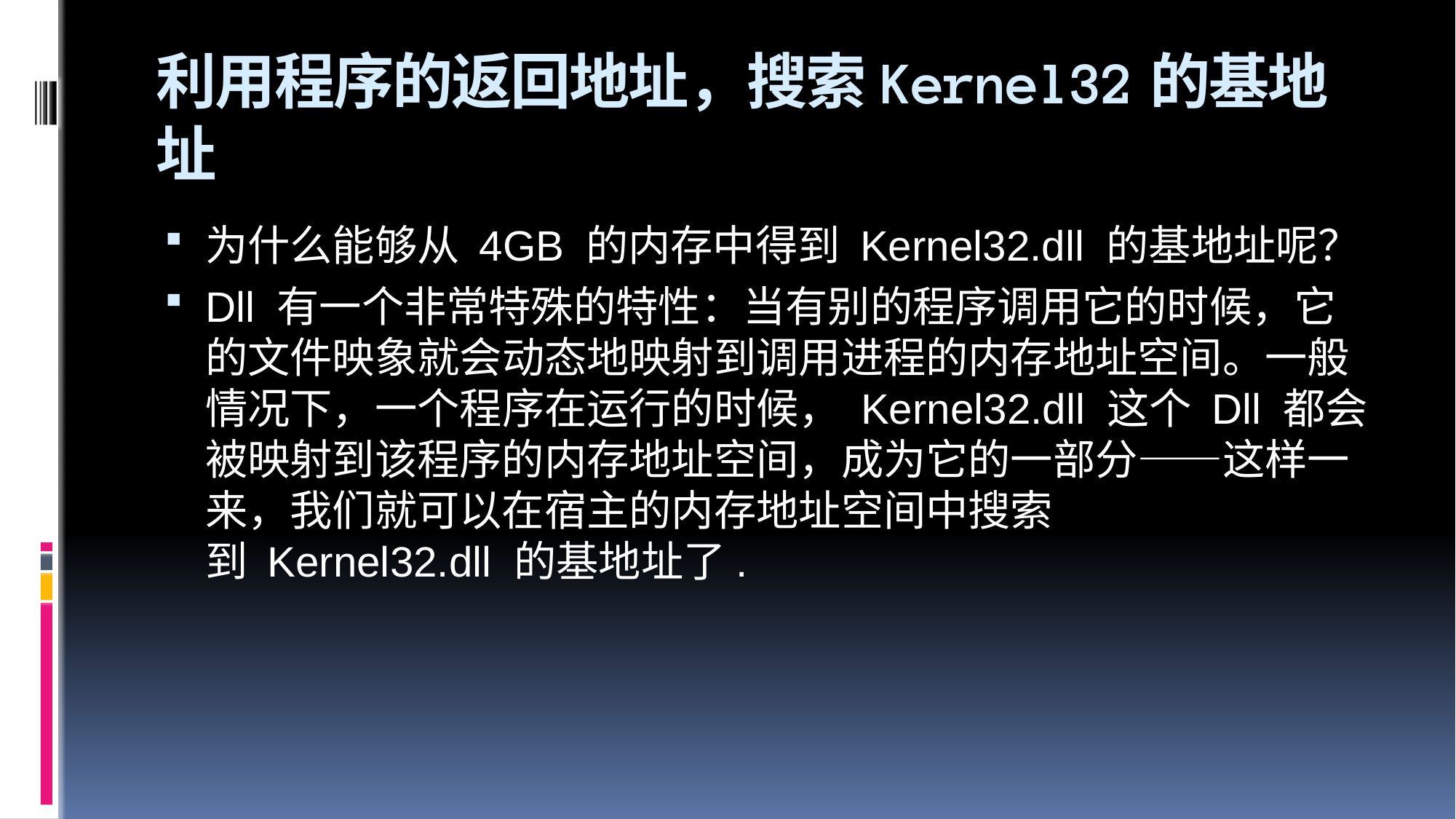

# 利用程序的返回地址，搜索Kernel32的基地址
为什么能够从 4GB 的内存中得到 Kernel32.dll 的基地址呢？
Dll 有一个非常特殊的特性：当有别的程序调用它的时候，它的文件映象就会动态地映射到调用进程的内存地址空间。一般情况下，一个程序在运行的时候， Kernel32.dll 这个 Dll 都会被映射到该程序的内存地址空间，成为它的一部分——这样一来，我们就可以在宿主的内存地址空间中搜索到 Kernel32.dll 的基地址了.